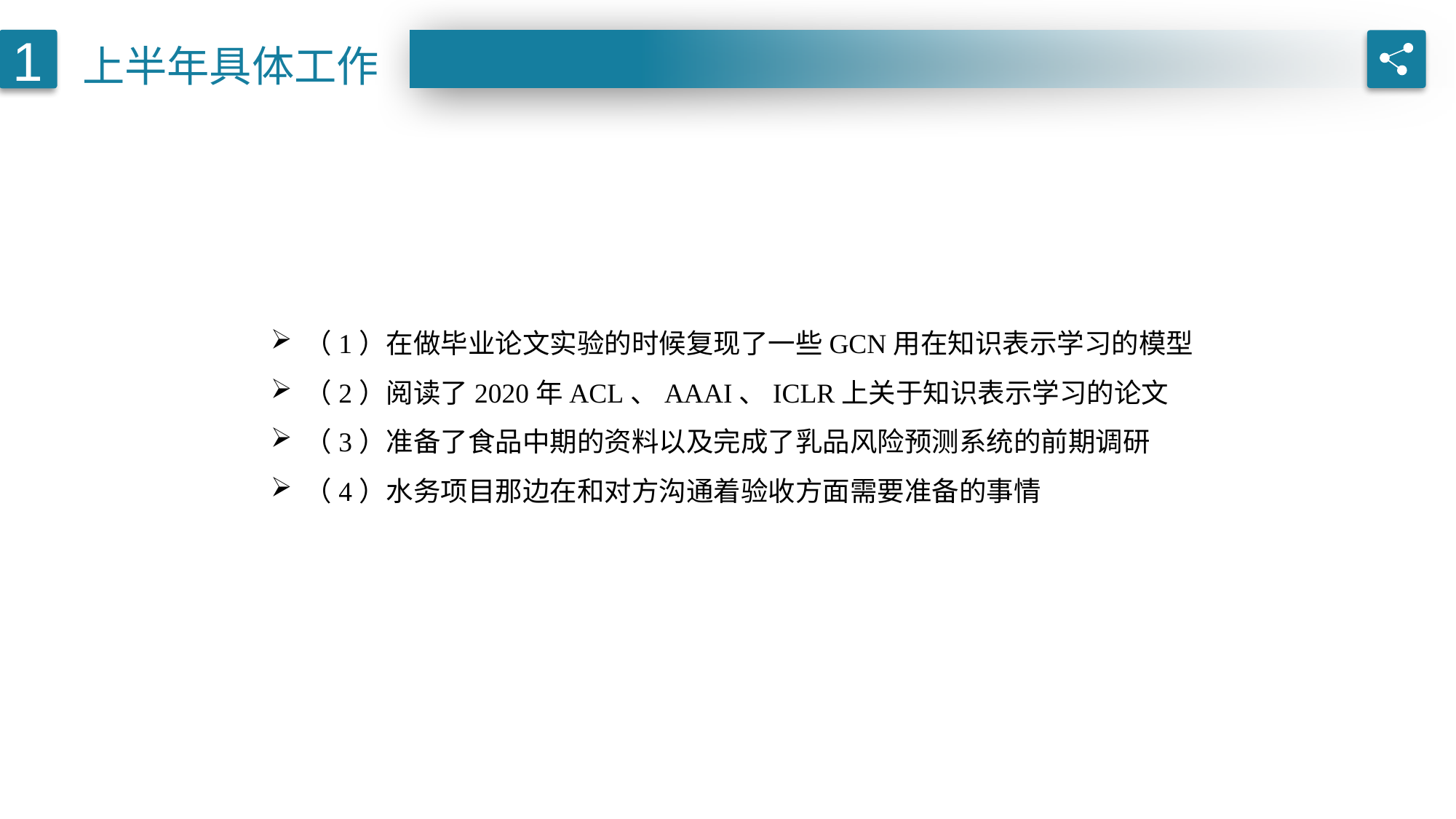

上半年具体工作
1

（1）在做毕业论文实验的时候复现了一些GCN用在知识表示学习的模型
（2）阅读了2020年ACL、AAAI、ICLR上关于知识表示学习的论文
（3）准备了食品中期的资料以及完成了乳品风险预测系统的前期调研
（4）水务项目那边在和对方沟通着验收方面需要准备的事情